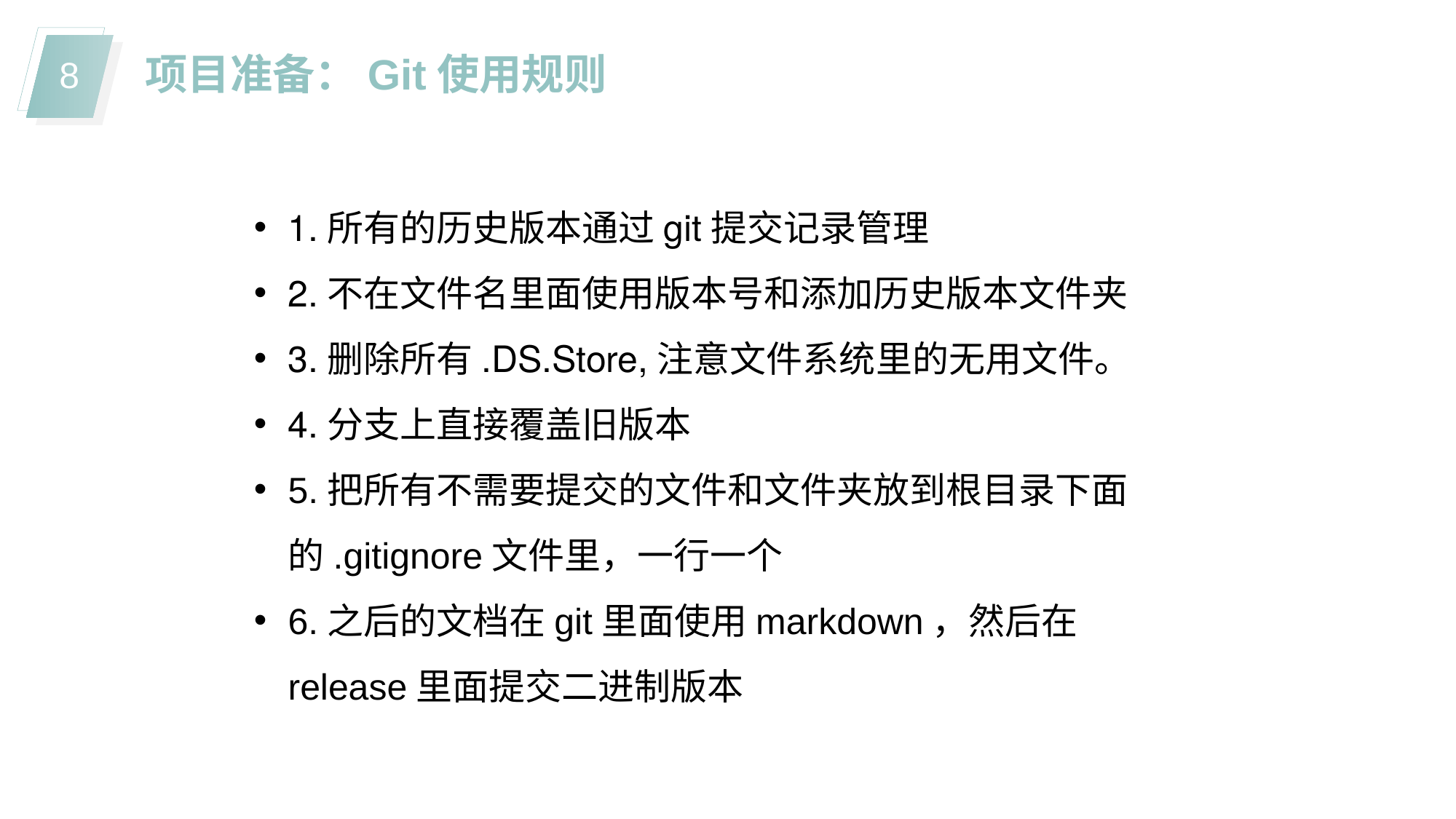

项目准备：Git使用规则
1.所有的历史版本通过git提交记录管理
2.不在文件名里面使用版本号和添加历史版本文件夹
3.删除所有.DS.Store,注意文件系统里的无用文件。
4.分支上直接覆盖旧版本
5.把所有不需要提交的文件和文件夹放到根目录下面的.gitignore文件里，一行一个
6.之后的文档在git里面使用markdown，然后在release里面提交二进制版本